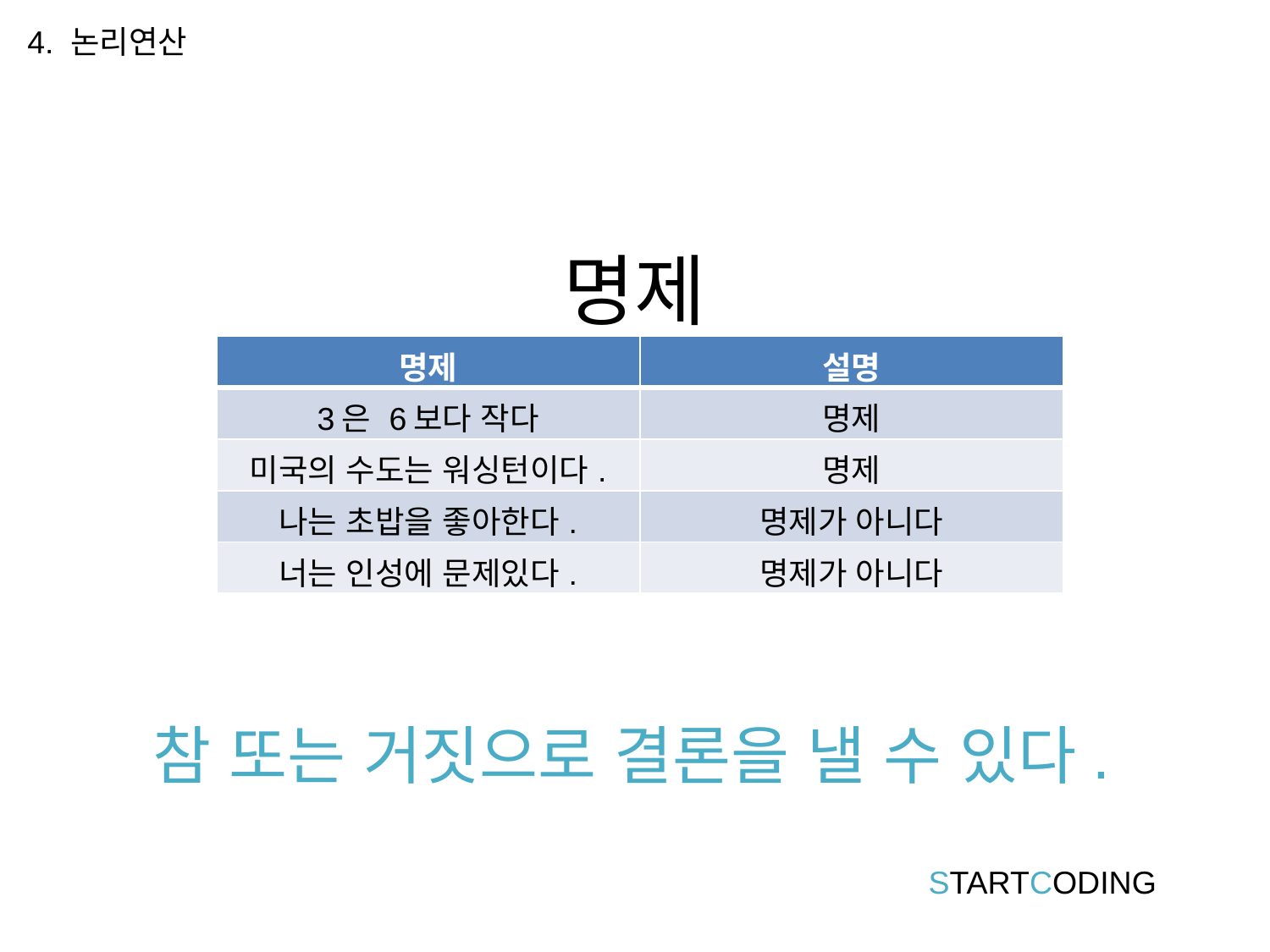

4. 논리연산
# 명제
| 명제 | 설명 |
| --- | --- |
| 3은 6보다 작다 | 명제 |
| 미국의 수도는 워싱턴이다. | 명제 |
| 나는 초밥을 좋아한다. | 명제가 아니다 |
| 너는 인성에 문제있다. | 명제가 아니다 |
참 또는 거짓으로 결론을 낼 수 있다.
STARTCODING